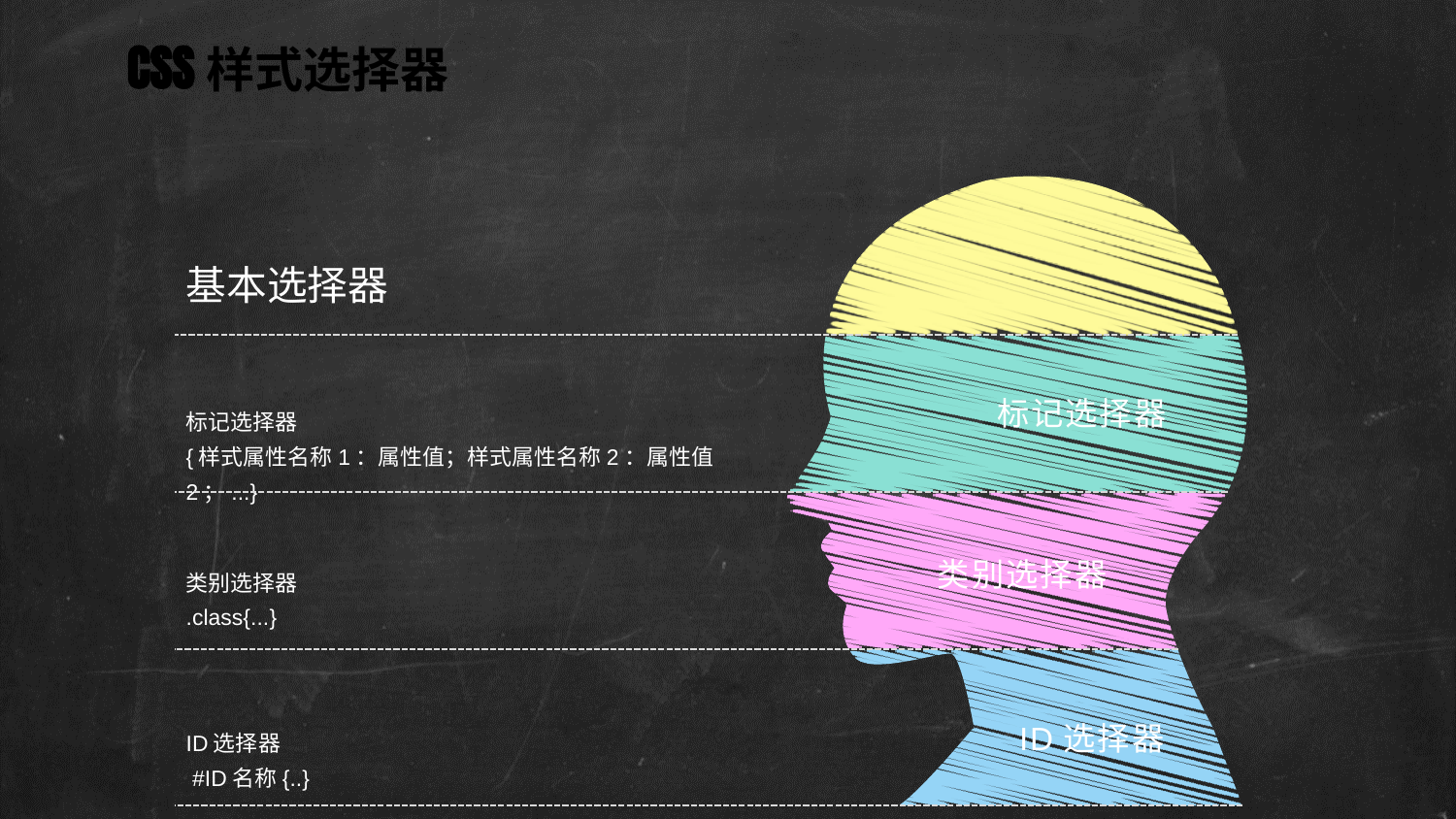

CSS样式选择器

基本选择器

标记选择器
标记选择器
{样式属性名称1：属性值；样式属性名称2：属性值2；...}

类别选择器
类别选择器
.class{...}

ID选择器
ID选择器
 #ID名称{..}